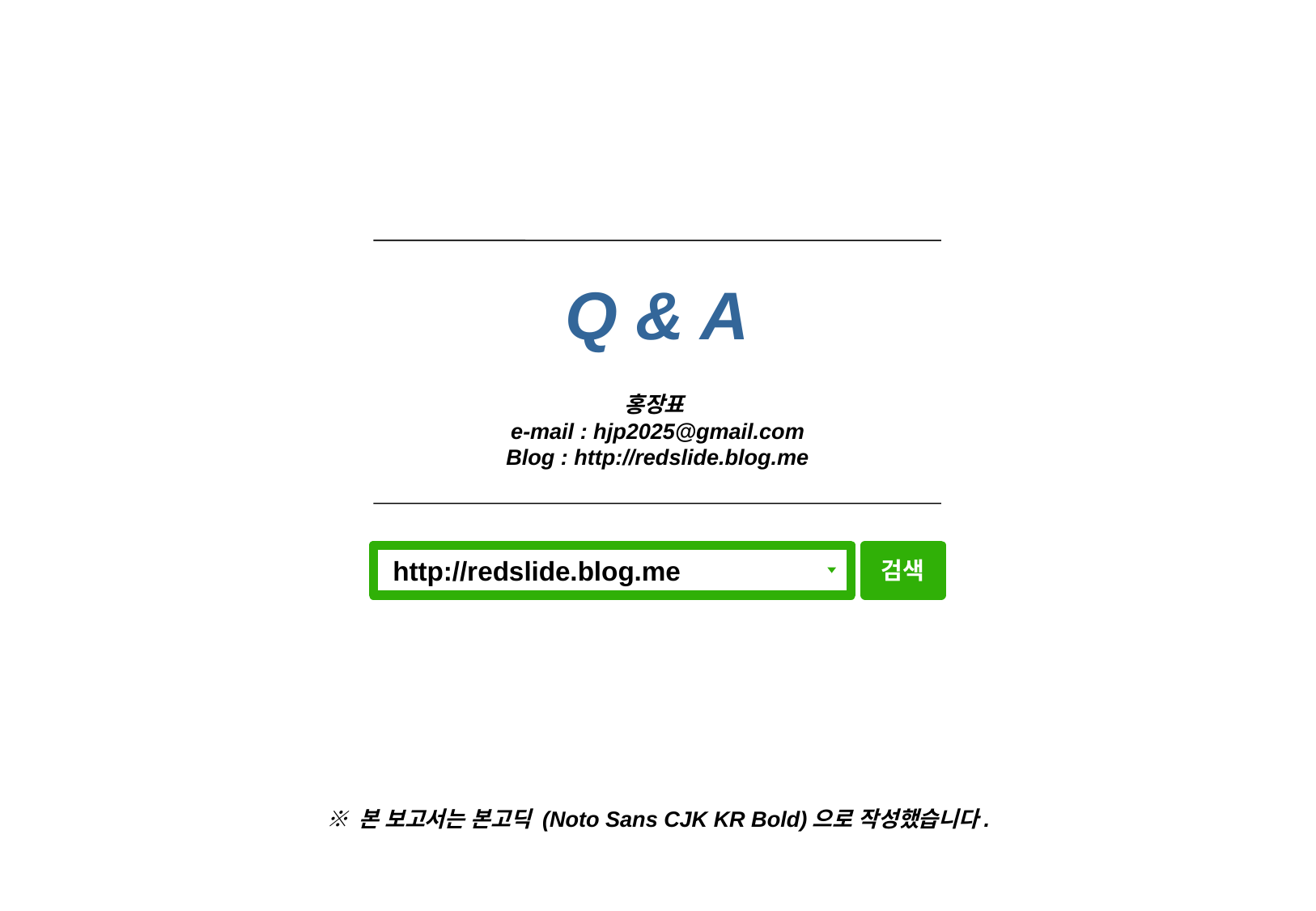

Q & A
홍장표
e-mail : hjp2025@gmail.com
Blog : http://redslide.blog.me

 http://redslide.blog.me
검색

※ 본 보고서는 본고딕 (Noto Sans CJK KR Bold)으로 작성했습니다.